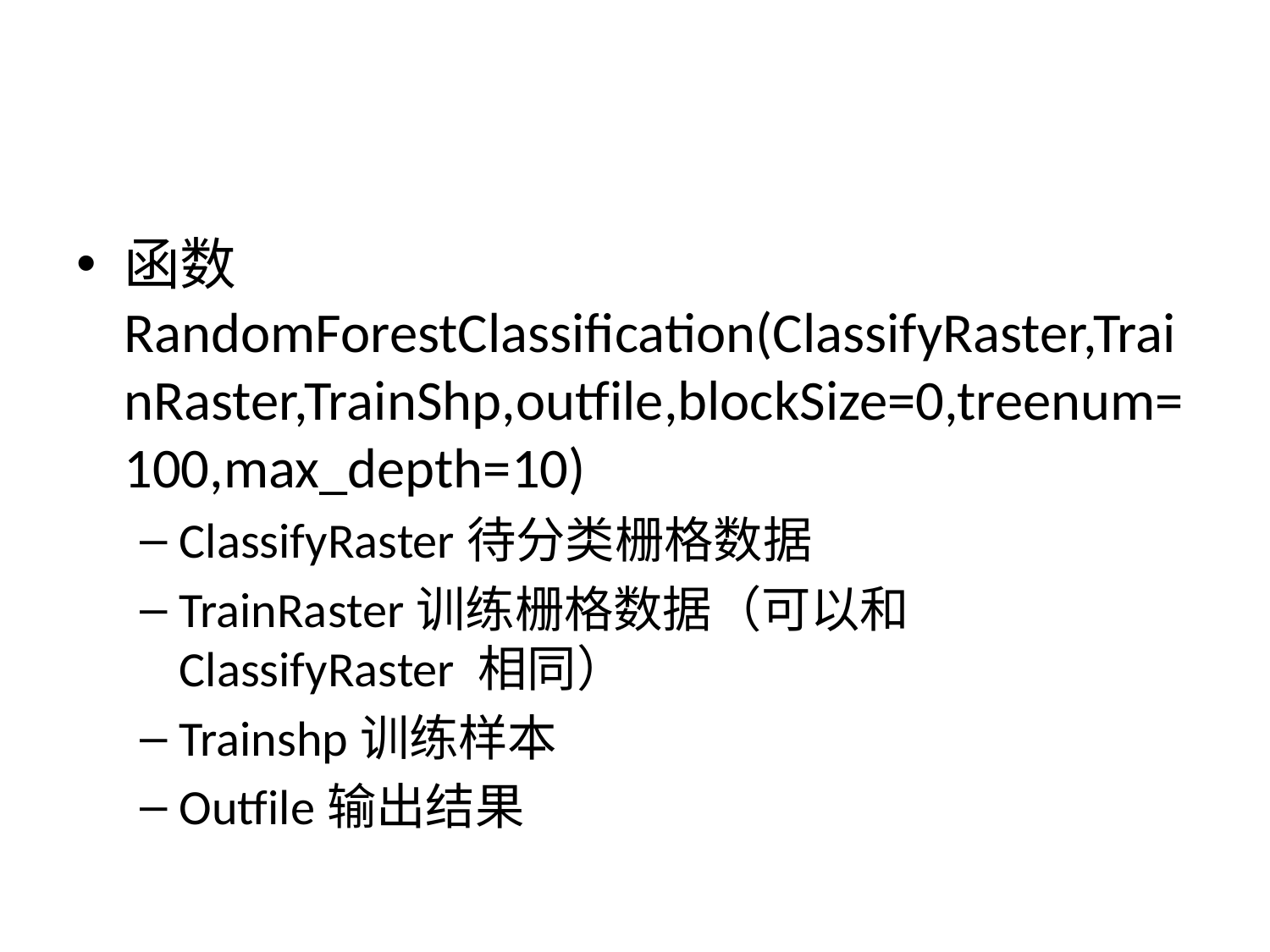

#
函数RandomForestClassification(ClassifyRaster,TrainRaster,TrainShp,outfile,blockSize=0,treenum=100,max_depth=10)
ClassifyRaster待分类栅格数据
TrainRaster训练栅格数据（可以和ClassifyRaster 相同）
Trainshp训练样本
Outfile输出结果